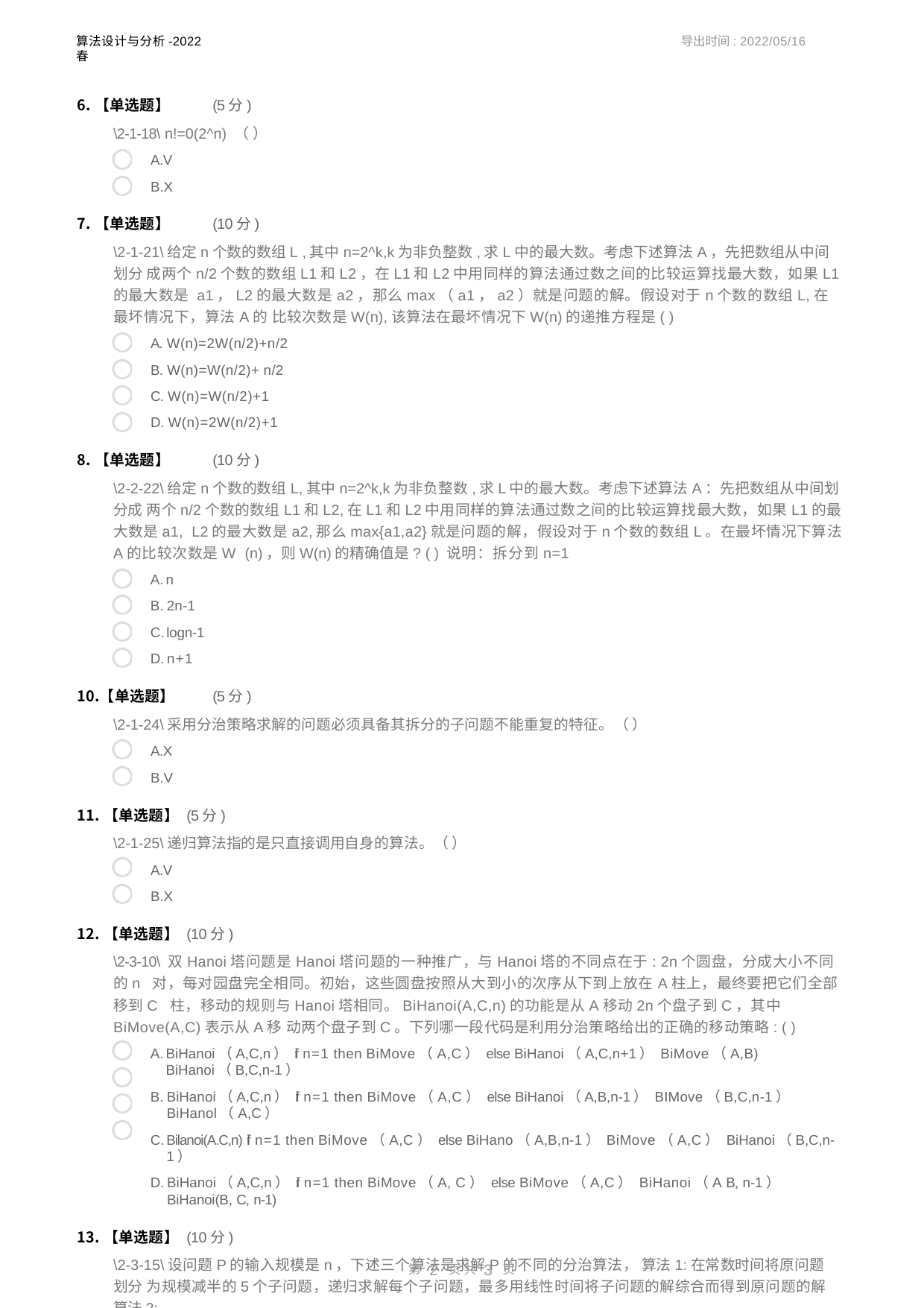

算法设计与分析-2022春
导出时间: 2022/05/16
【单选题】	(5分)
\2-1-18\ n!=0(2^n) （ ）
A.V
B.X

【单选题】	(10分)
\2-1-21\给定n个数的数组L ,其中n=2^k,k为非负整数,求L中的最大数。考虑下述算法A，先把数组从中间划分 成两个n/2个数的数组L1和L2，在L1和L2中用同样的算法通过数之间的比较运算找最大数，如果L1的最大数是 a1，L2的最大数是a2，那么max（a1，a2）就是问题的解。假设对于n个数的数组L,在最坏情况下，算法A的 比较次数是W(n),该算法在最坏情况下W(n)的递推方程是( )
A. W(n)=2W(n/2)+n/2
B. W(n)=W(n/2)+ n/2
C. W(n)=W(n/2)+1
D. W(n)=2W(n/2)+1

【单选题】	(10分)
\2-2-22\给定n个数的数组L,其中n=2^k,k为非负整数,求L中的最大数。考虑下述算法A：先把数组从中间划分成 两个n/2个数的数组L1和L2,在L1和L2中用同样的算法通过数之间的比较运算找最大数，如果L1的最大数是a1,  L2的最大数是a2,那么max{a1,a2}就是问题的解，假设对于n个数的数组L。在最坏情况下算法A的比较次数是W  (n)，则W(n)的精确值是? ( ) 说明：拆分到n=1
n
2n-1
logn-1
n+1

【单选题】	(5分)
\2-1-24\采用分治策略求解的问题必须具备其拆分的子问题不能重复的特征。（ ）
A.X
B.V

【单选题】 (5分)
\2-1-25\递归算法指的是只直接调用自身的算法。（ ）
A.V
B.X

【单选题】 (10分)
\2-3-10\ 双Hanoi塔问题是Hanoi塔问题的一种推广，与Hanoi塔的不同点在于: 2n个圆盘，分成大小不同的n  对，每对园盘完全相同。初始，这些圆盘按照从大到小的次序从下到上放在A柱上，最终要把它们全部移到C  柱，移动的规则与Hanoi塔相同。BiHanoi(A,C,n)的功能是从A移动2n个盘子到C，其中BiMove(A,C)表示从A移 动两个盘子到C。下列哪一段代码是利用分治策略给出的正确的移动策略: ( )
BiHanoi（A,C,n） if n=1 then BiMove（A,C） else BiHanoi（A,C,n+1） BiMove（A,B) BiHanoi（B,C,n-1）
BiHanoi（A,C,n） if n=1 then BiMove（A,C） else BiHanoi（A,B,n-1） BIMove（B,C,n-1） BiHanol（A,C）
Bilanoi(A.C,n) if n=1 then BiMove（A,C） else BiHano（A,B,n-1） BiMove（A,C） BiHanoi（B,C,n-1）
BiHanoi（A,C,n） if n=1 then BiMove（A, C） else BiMove（A,C） BiHanoi（A B, n-1） BiHanoi(B, C, n-1)

【单选题】 (10分)
\2-3-15\设问题P的输入规模是n，下述三个算法是求解P的不同的分治算法， 算法1:在常数时间将原问题划分 为规模减半的5个子问题，递归求解每个子问题，最多用线性时间将子问题的解综合而得到原问题的解 算法2:

第	页共	页
2
3